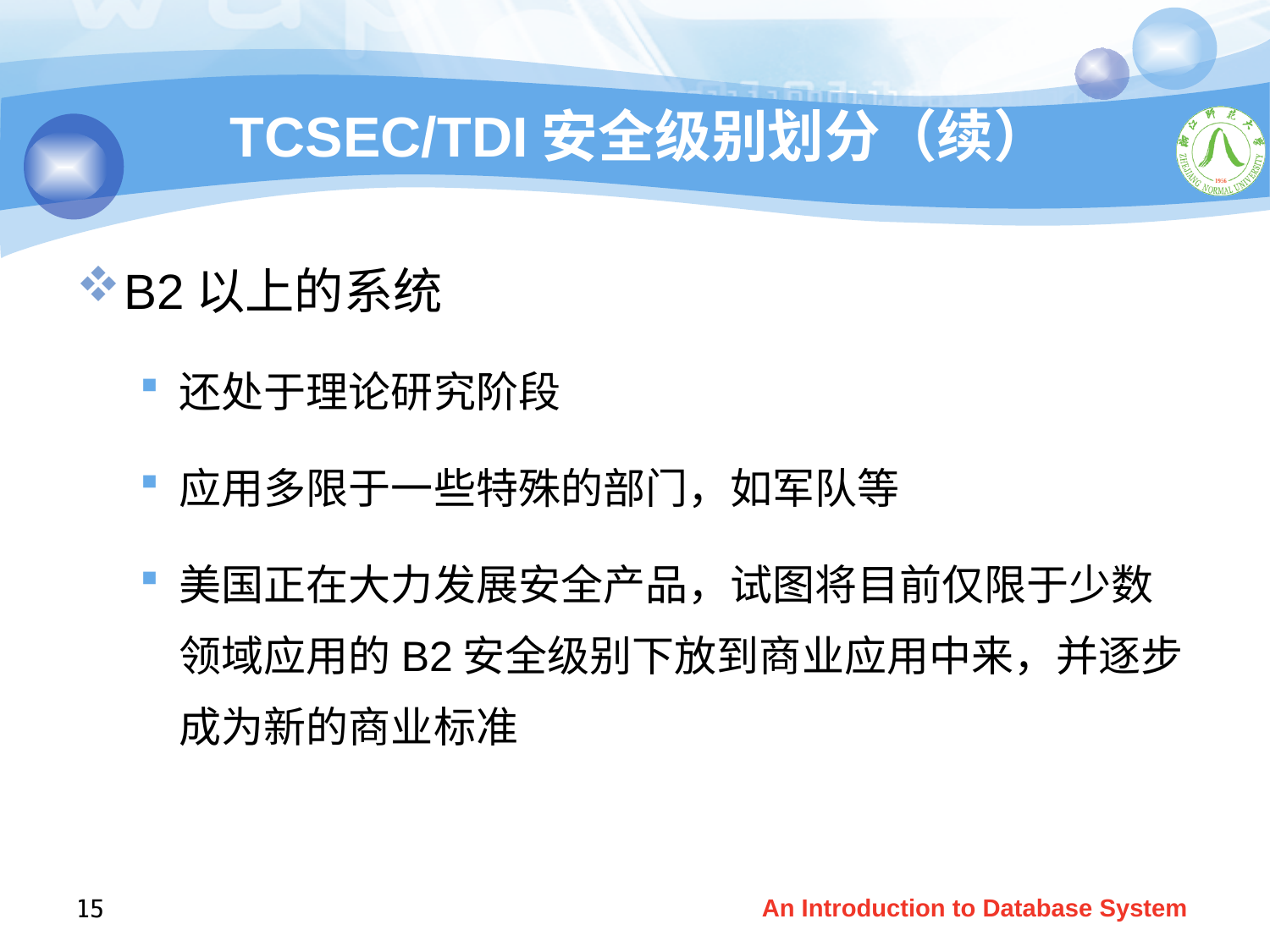

# TCSEC/TDI安全级别划分（续）
B2以上的系统
还处于理论研究阶段
应用多限于一些特殊的部门，如军队等
美国正在大力发展安全产品，试图将目前仅限于少数领域应用的B2安全级别下放到商业应用中来，并逐步成为新的商业标准
15
An Introduction to Database System